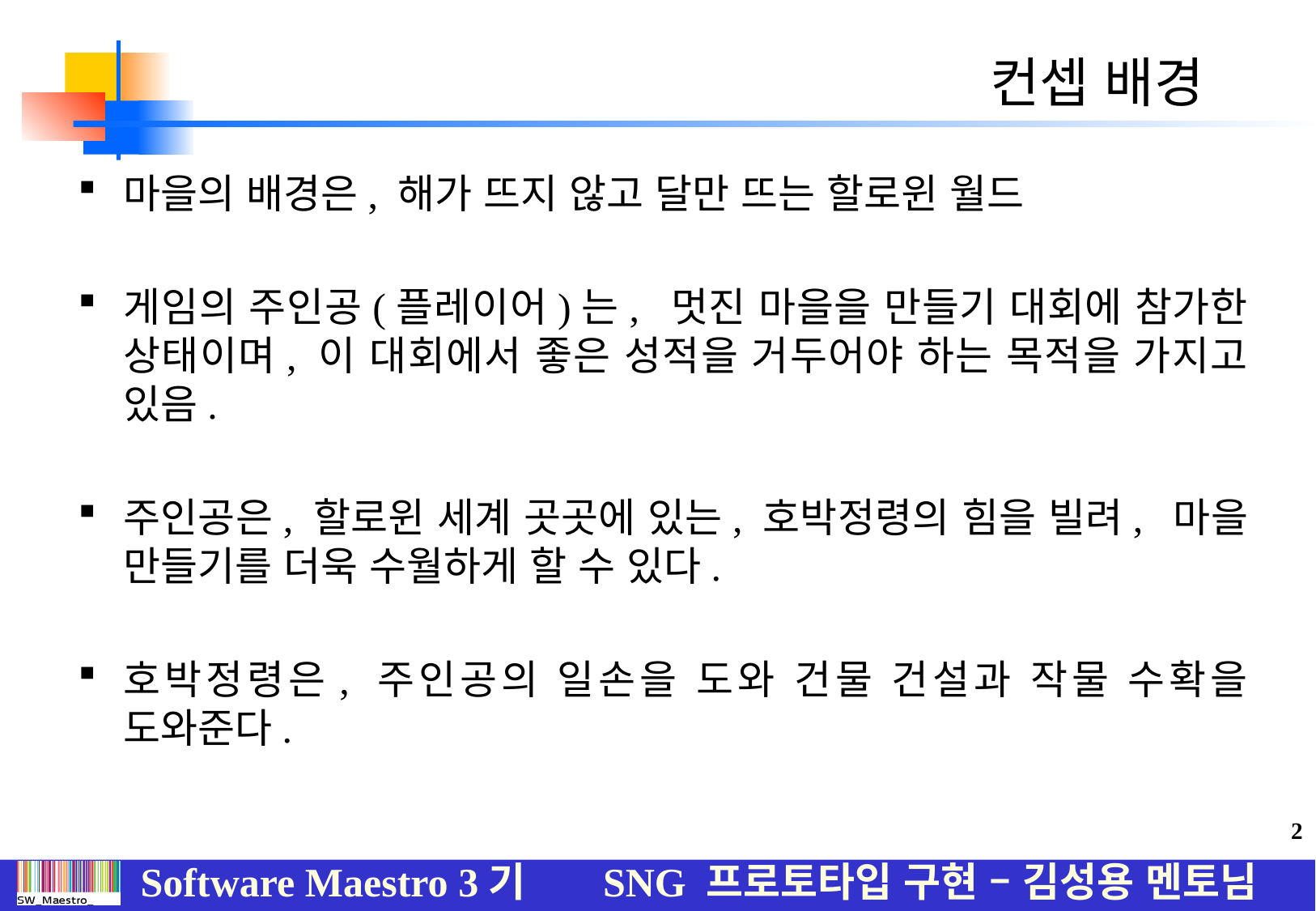

# 컨셉 배경
마을의 배경은, 해가 뜨지 않고 달만 뜨는 할로윈 월드

게임의 주인공(플레이어)는,  멋진 마을을 만들기 대회에 참가한 상태이며, 이 대회에서 좋은 성적을 거두어야 하는 목적을 가지고 있음.

주인공은, 할로윈 세계 곳곳에 있는, 호박정령의 힘을 빌려,  마을 만들기를 더욱 수월하게 할 수 있다.

호박정령은, 주인공의 일손을 도와 건물 건설과 작물 수확을 도와준다.
2